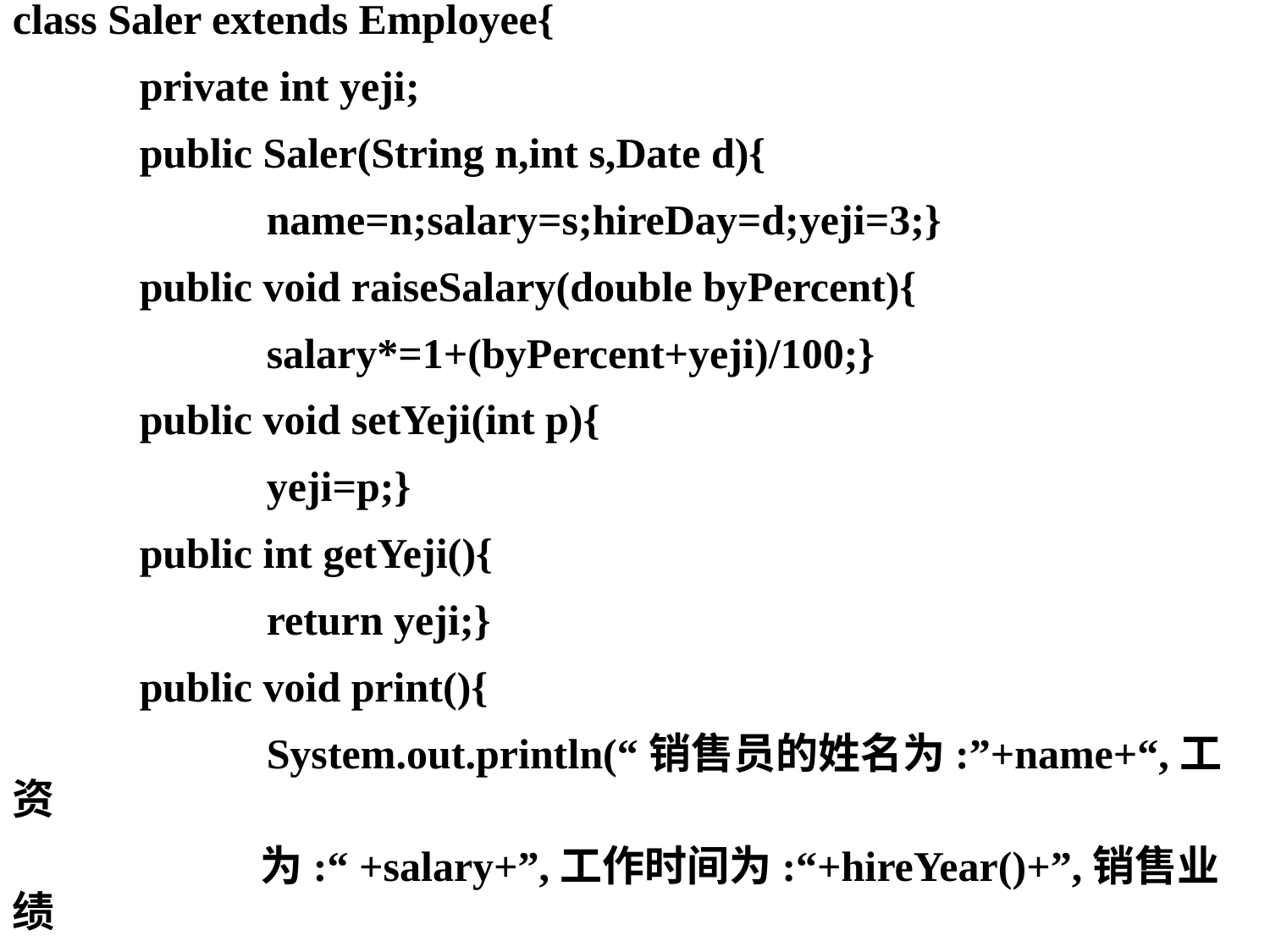

class Saler extends Employee{
	private int yeji;
	public Saler(String n,int s,Date d){
		name=n;salary=s;hireDay=d;yeji=3;}
	public void raiseSalary(double byPercent){
		salary*=1+(byPercent+yeji)/100;}
	public void setYeji(int p){
		yeji=p;}
	public int getYeji(){
		return yeji;}
	public void print(){
		System.out.println(“销售员的姓名为:”+name+“,工资
                         为:“ +salary+”,工作时间为:“+hireYear()+”,销售业绩
                         为:"+yeji);	}}